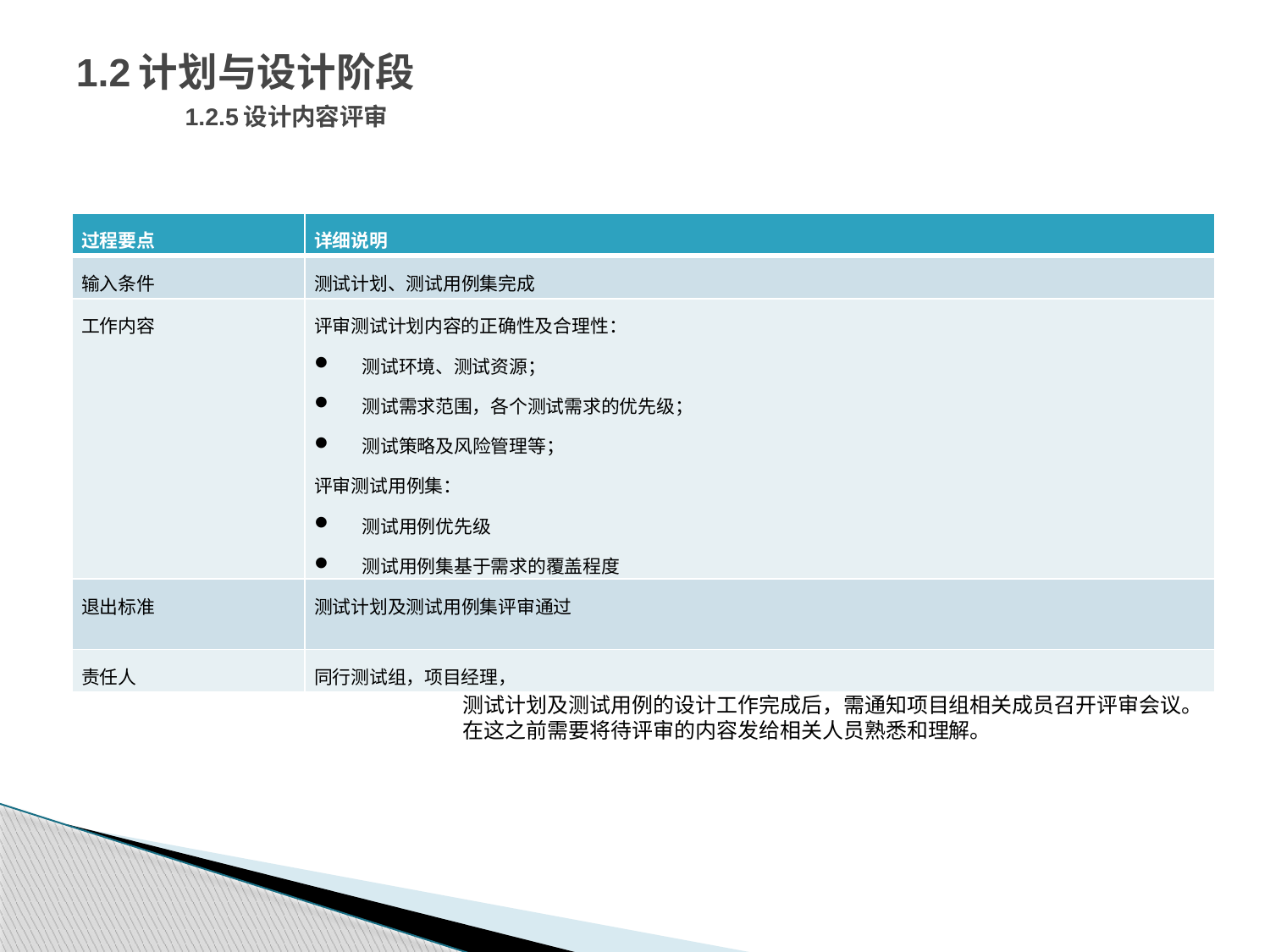

# 1.2计划与设计阶段 1.2.5设计内容评审
| 过程要点 | 详细说明 |
| --- | --- |
| 输入条件 | 测试计划、测试用例集完成 |
| 工作内容 | 评审测试计划内容的正确性及合理性： 测试环境、测试资源； 测试需求范围，各个测试需求的优先级； 测试策略及风险管理等； 评审测试用例集： 测试用例优先级 测试用例集基于需求的覆盖程度 |
| 退出标准 | 测试计划及测试用例集评审通过 |
| 责任人 | 同行测试组，项目经理， |
测试计划及测试用例的设计工作完成后，需通知项目组相关成员召开评审会议。在这之前需要将待评审的内容发给相关人员熟悉和理解。